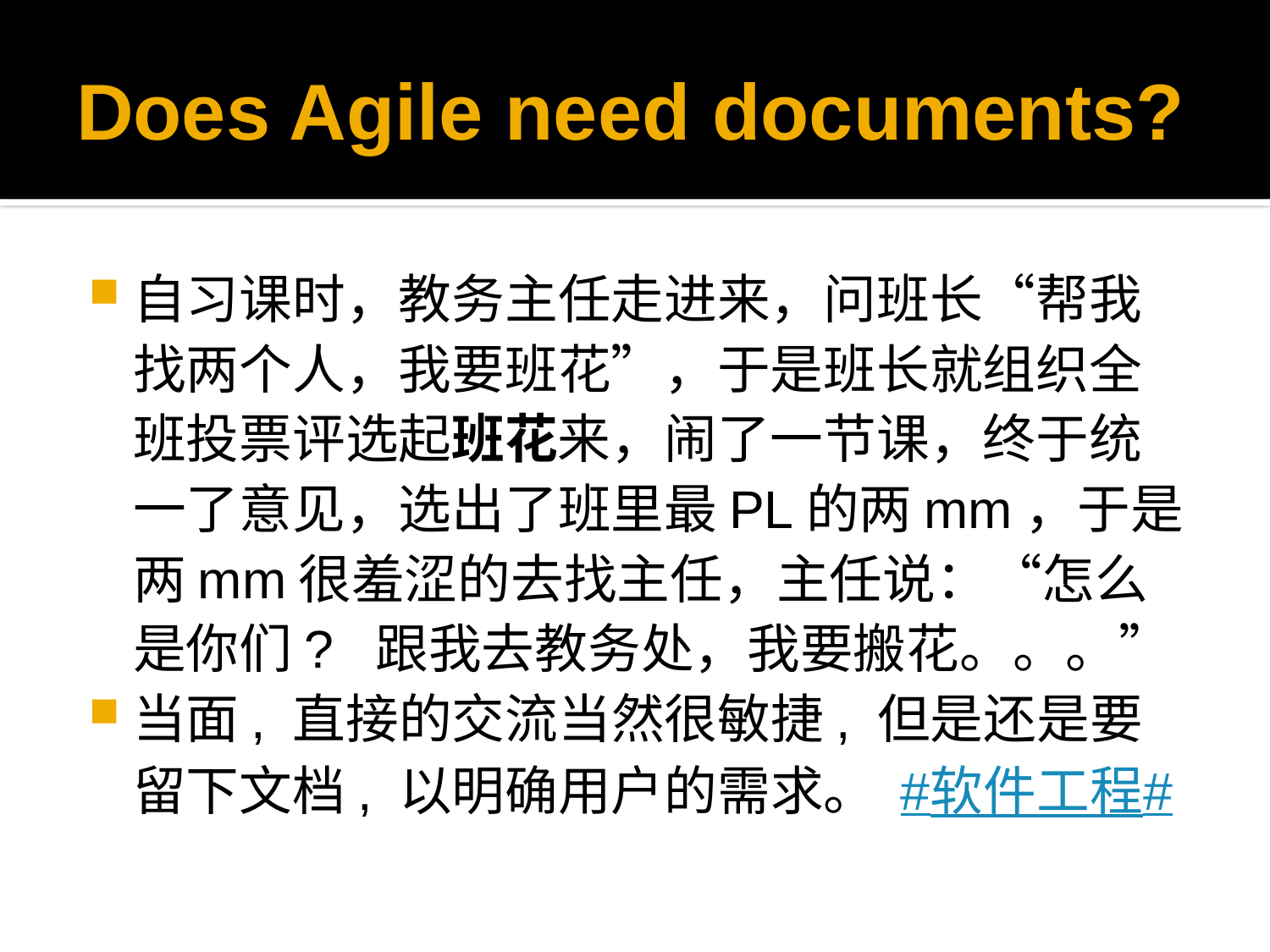

# Does Agile need documents?
自习课时，教务主任走进来，问班长“帮我找两个人，我要班花”，于是班长就组织全班投票评选起班花来，闹了一节课，终于统一了意见，选出了班里最PL的两mm，于是两mm很羞涩的去找主任，主任说：“怎么是你们?  跟我去教务处，我要搬花。。。”
当面, 直接的交流当然很敏捷, 但是还是要留下文档, 以明确用户的需求。 #软件工程#